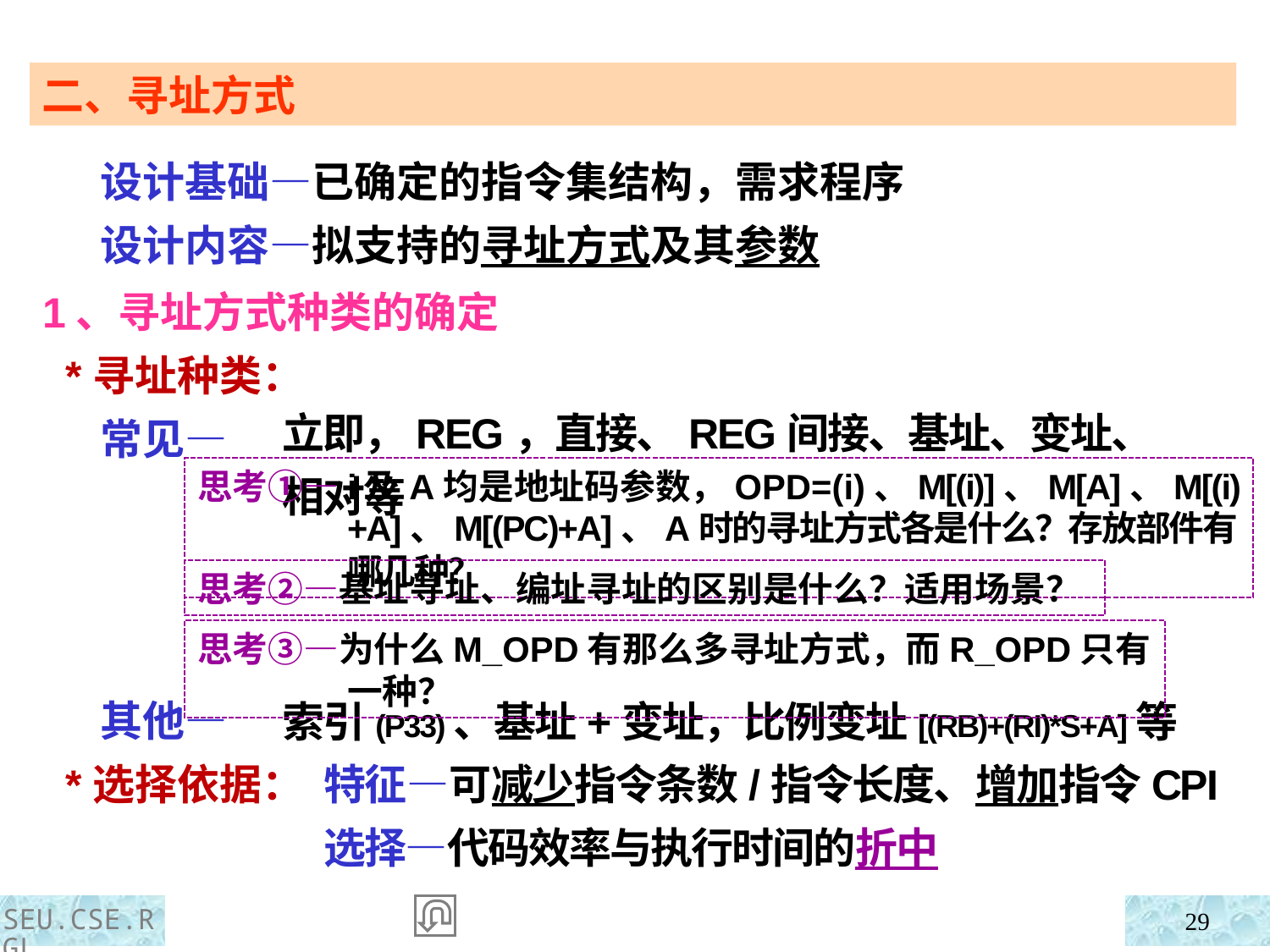

二、寻址方式
     设计基础—已确定的指令集结构，需求程序
     设计内容—拟支持的寻址方式及其参数
1、寻址方式种类的确定
  *寻址种类：
     常见—

     其他—
  *选择依据：
立即，REG，直接、REG间接、基址、变址、相对等
思考①—i及A均是地址码参数，OPD=(i)、M[(i)]、M[A]、M[(i)+A]、M[(PC)+A]、A时的寻址方式各是什么？存放部件有哪几种？
思考②—基址寻址、编址寻址的区别是什么？适用场景？
思考③—为什么M_OPD有那么多寻址方式，而R_OPD只有一种？
索引(P33)、基址+变址，比例变址[(RB)+(RI)*S+A]等
特征—可减少指令条数/指令长度、增加指令CPI
选择—代码效率与执行时间的折中

SEU.CSE.RGL
29